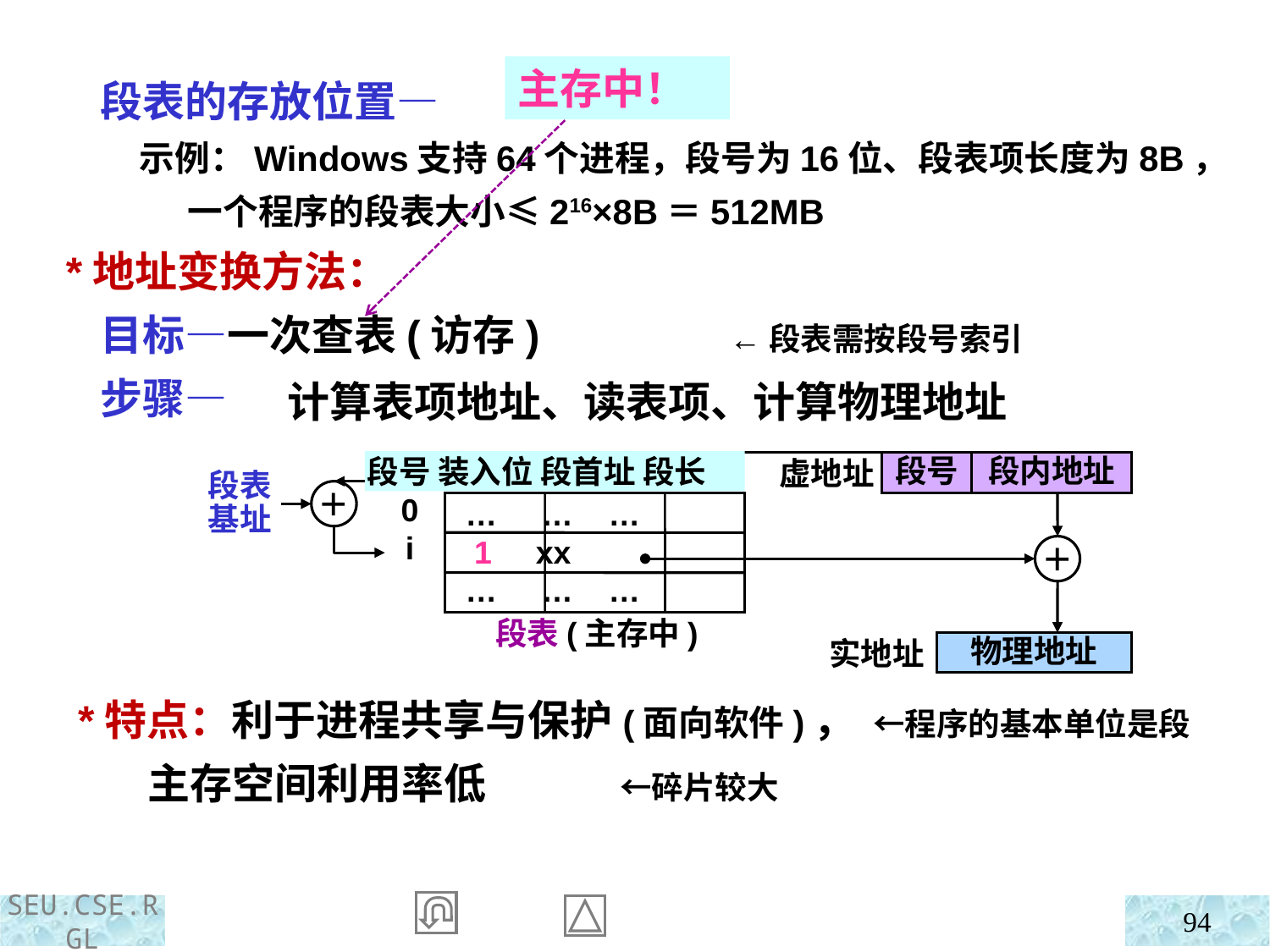

段表的存放位置—
           示例：Windows支持64个进程，段号为16位、段表项长度为8B，
                 一个程序的段表大小≤216×8B＝512MB
主存中！
  *地址变换方法：
     目标—一次查表(访存)                ←段表需按段号索引
     步骤—
计算表项地址、读表项、计算物理地址
段号 装入位 段首址 段长
段表
基址
0
i

  …     …    …
   1     xx
  …     …    …

段表(主存中)
＋
＋
段号
段内地址
虚地址
实地址
物理地址
   *特点：利于进程共享与保护(面向软件)，  ←程序的基本单位是段
          主存空间利用率低              ←碎片较大

94